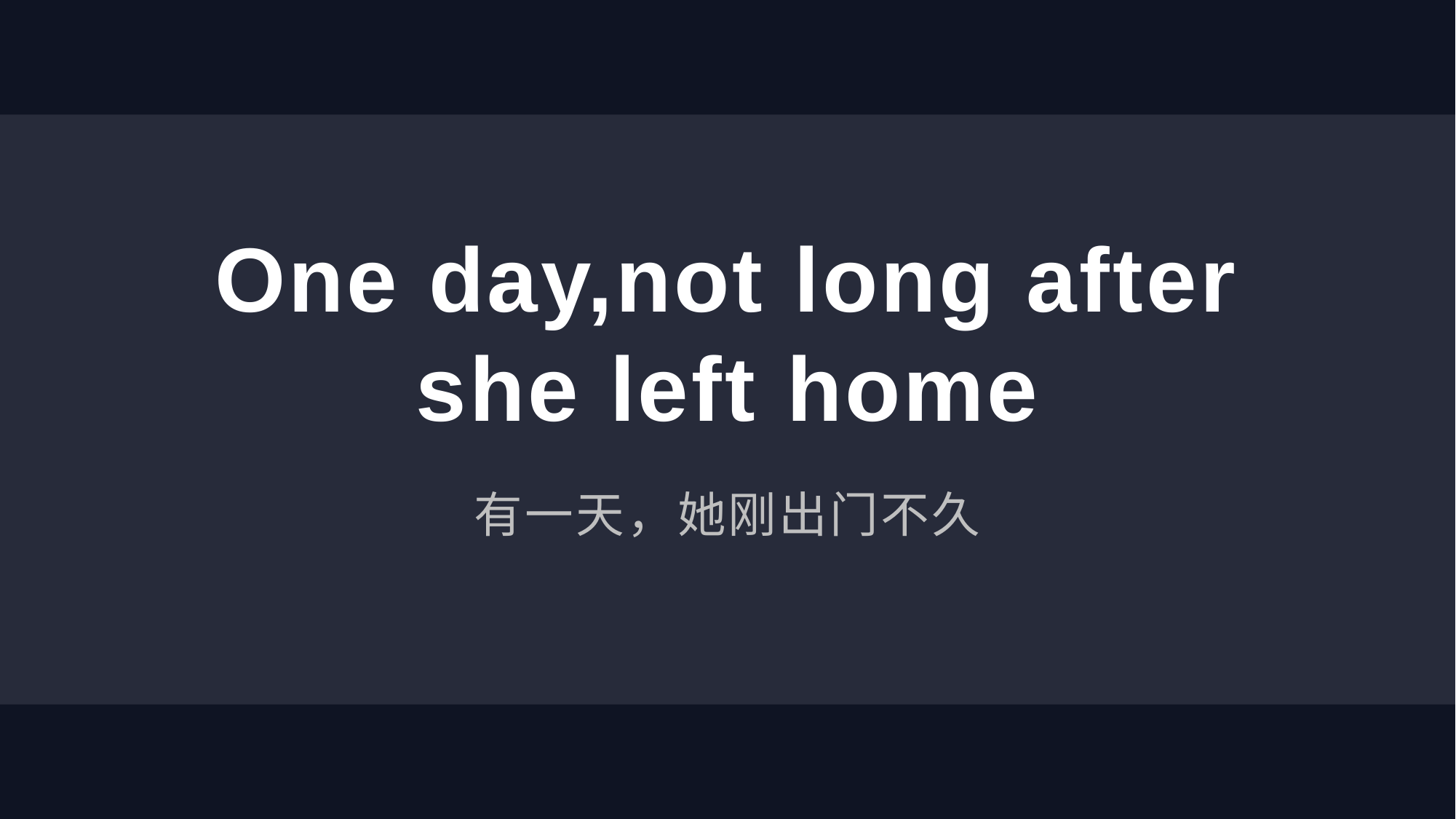

# One day,not long after she left home
有一天，她刚出门不久